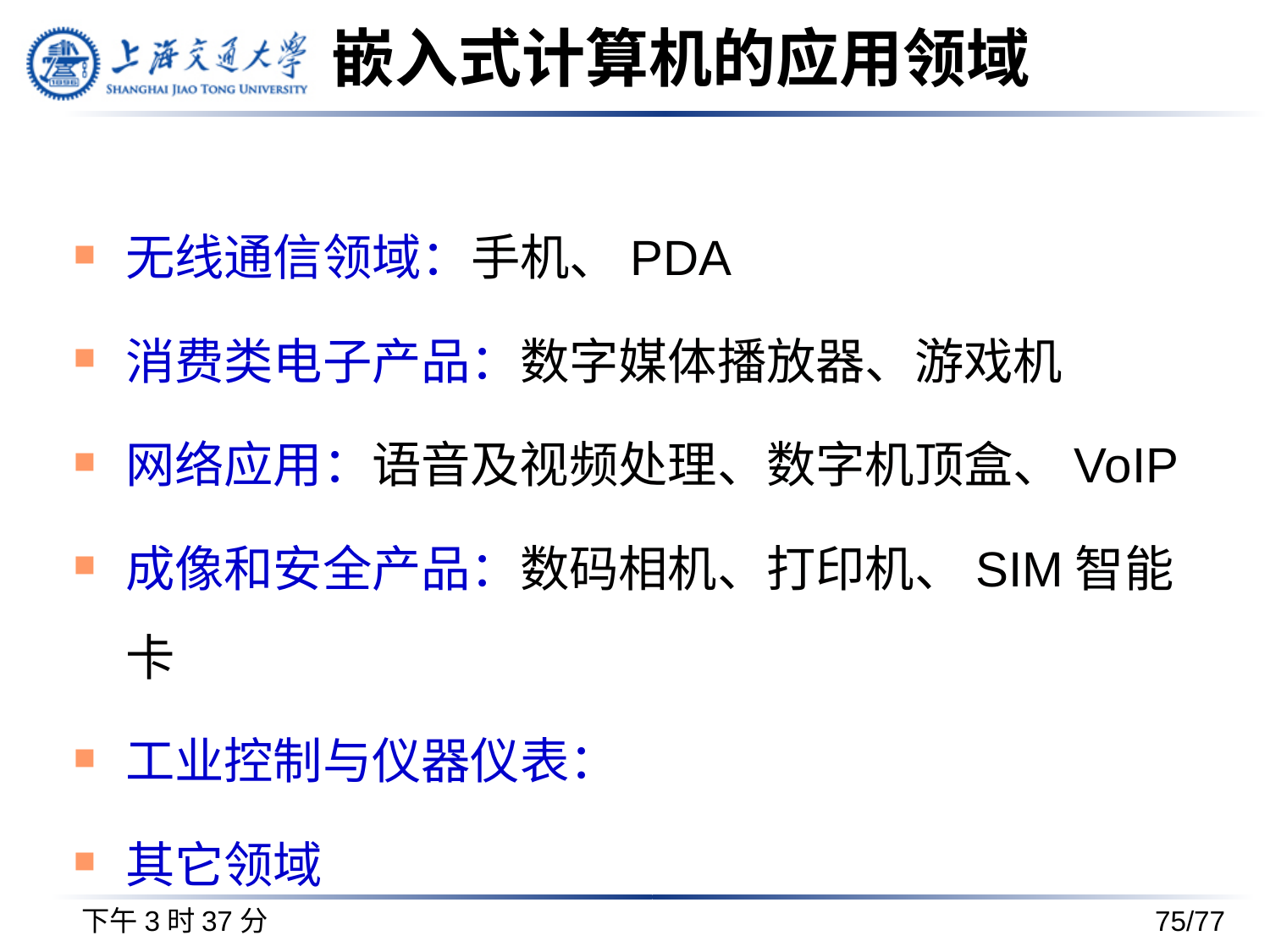

# 嵌入式计算机的应用领域
无线通信领域：手机、PDA
消费类电子产品：数字媒体播放器、游戏机
网络应用：语音及视频处理、数字机顶盒、VoIP
成像和安全产品：数码相机、打印机、SIM智能卡
工业控制与仪器仪表：
其它领域
下午3时37分
75/77